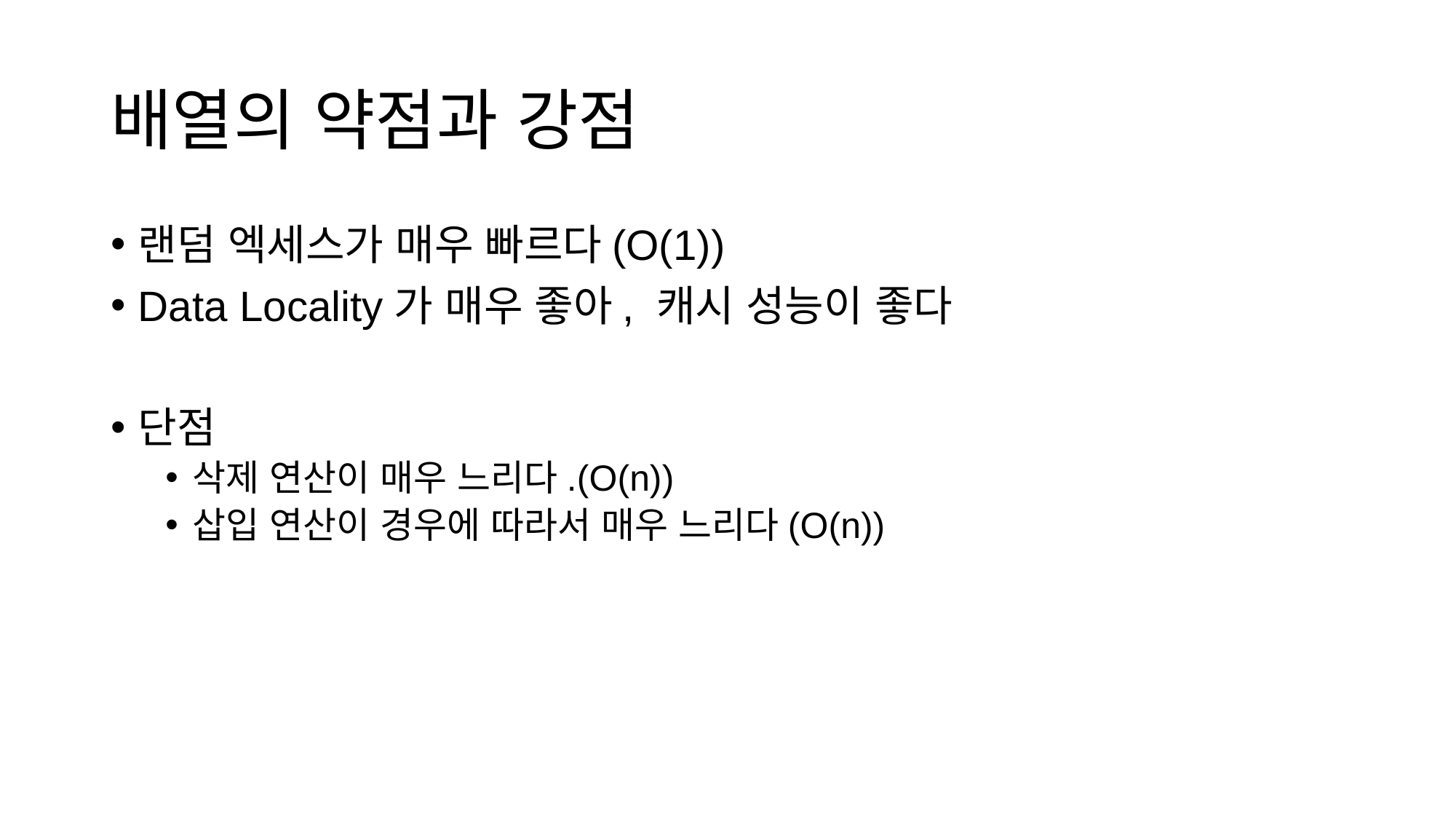

# 배열의 약점과 강점
랜덤 엑세스가 매우 빠르다(O(1))
Data Locality가 매우 좋아, 캐시 성능이 좋다

단점
삭제 연산이 매우 느리다.(O(n))
삽입 연산이 경우에 따라서 매우 느리다(O(n))